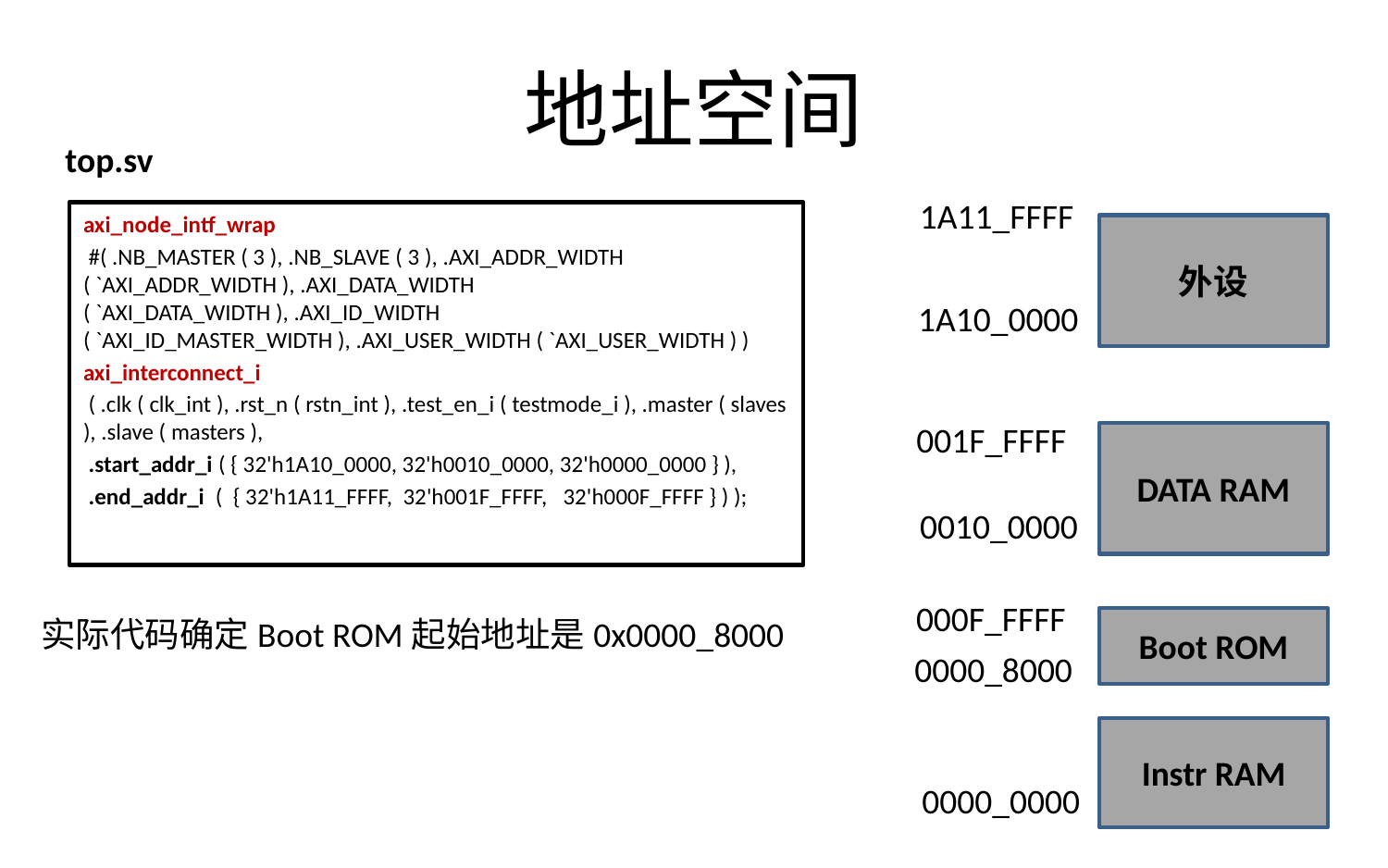

# 地址空间
top.sv
1A11_FFFF
axi_node_intf_wrap
 #( .NB_MASTER ( 3 ), .NB_SLAVE ( 3 ), .AXI_ADDR_WIDTH ( `AXI_ADDR_WIDTH ), .AXI_DATA_WIDTH ( `AXI_DATA_WIDTH ), .AXI_ID_WIDTH ( `AXI_ID_MASTER_WIDTH ), .AXI_USER_WIDTH ( `AXI_USER_WIDTH ) )
axi_interconnect_i
 ( .clk ( clk_int ), .rst_n ( rstn_int ), .test_en_i ( testmode_i ), .master ( slaves ), .slave ( masters ),
 .start_addr_i ( { 32'h1A10_0000, 32'h0010_0000, 32'h0000_0000 } ),
 .end_addr_i  (  { 32'h1A11_FFFF,  32'h001F_FFFF,   32'h000F_FFFF } ) );
外设
1A10_0000
001F_FFFF
DATA RAM
0010_0000
000F_FFFF
实际代码确定Boot ROM起始地址是0x0000_8000
Boot ROM
0000_8000
Instr RAM
0000_0000